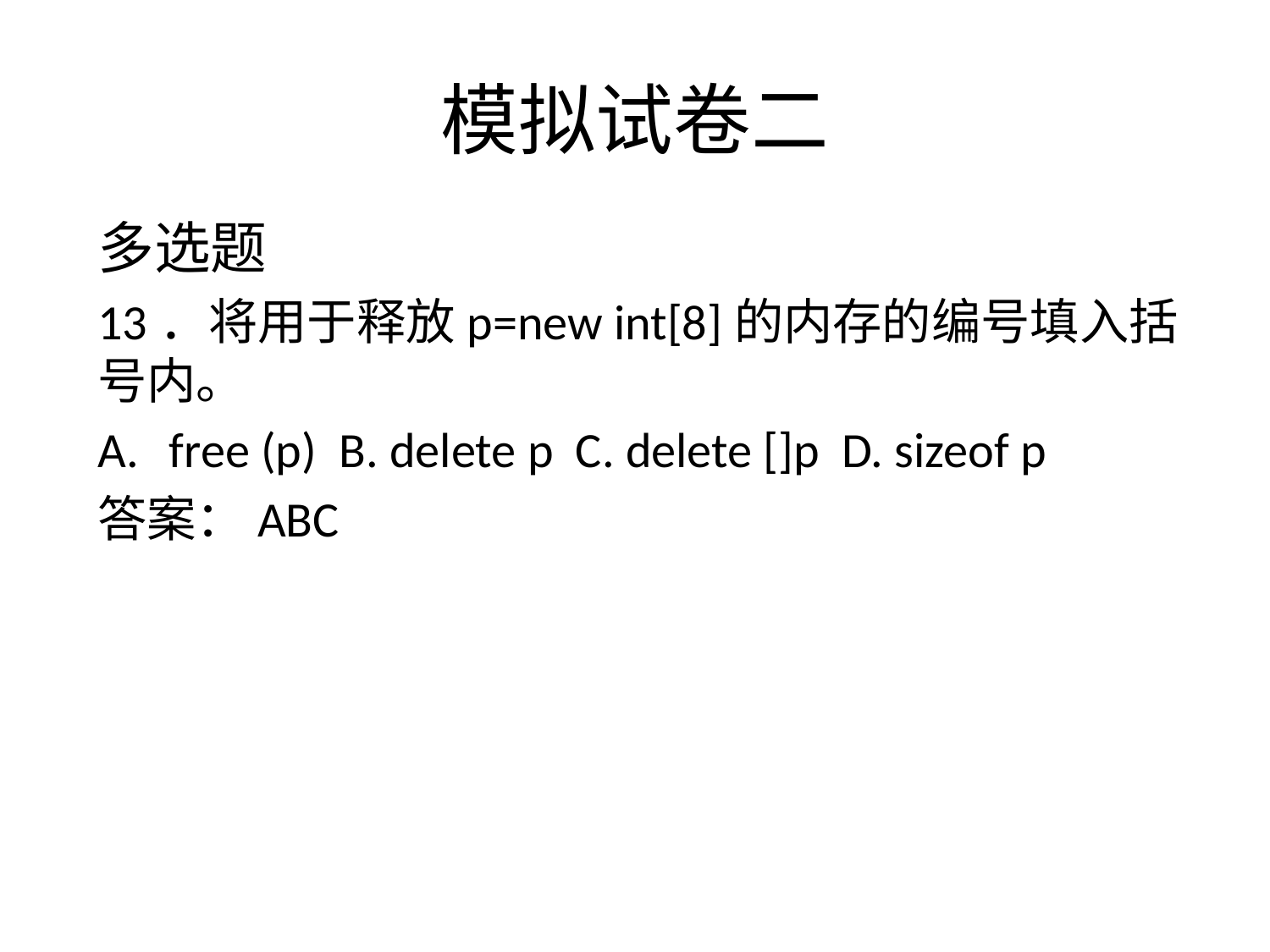

# 模拟试卷二
多选题
13．将用于释放p=new int[8]的内存的编号填入括号内。
free (p)  B. delete p  C. delete []p  D. sizeof p
答案：ABC